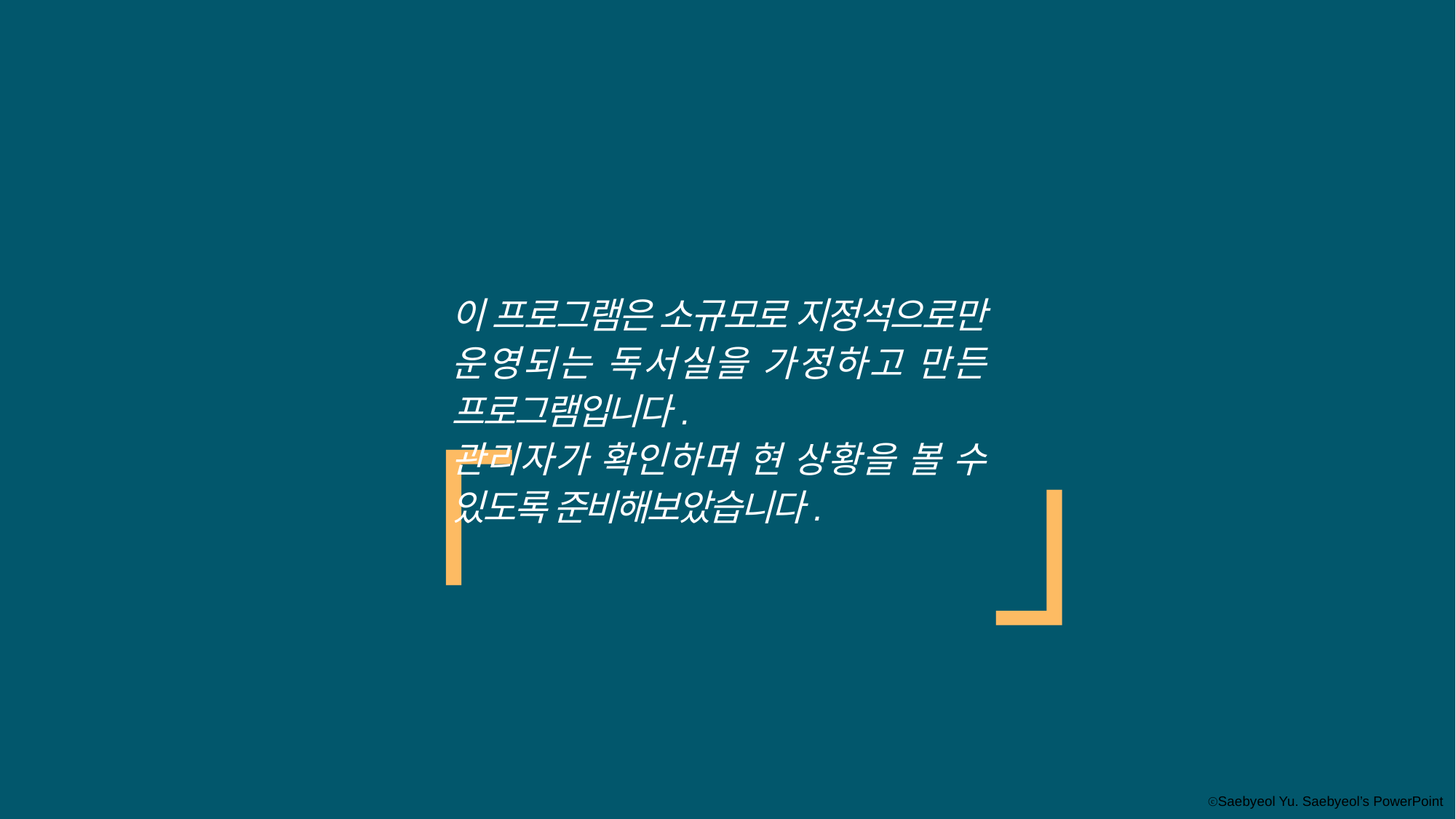

「
」
이 프로그램은 소규모로 지정석으로만 운영되는 독서실을 가정하고 만든 프로그램입니다.
관리자가 확인하며 현 상황을 볼 수 있도록 준비해보았습니다.